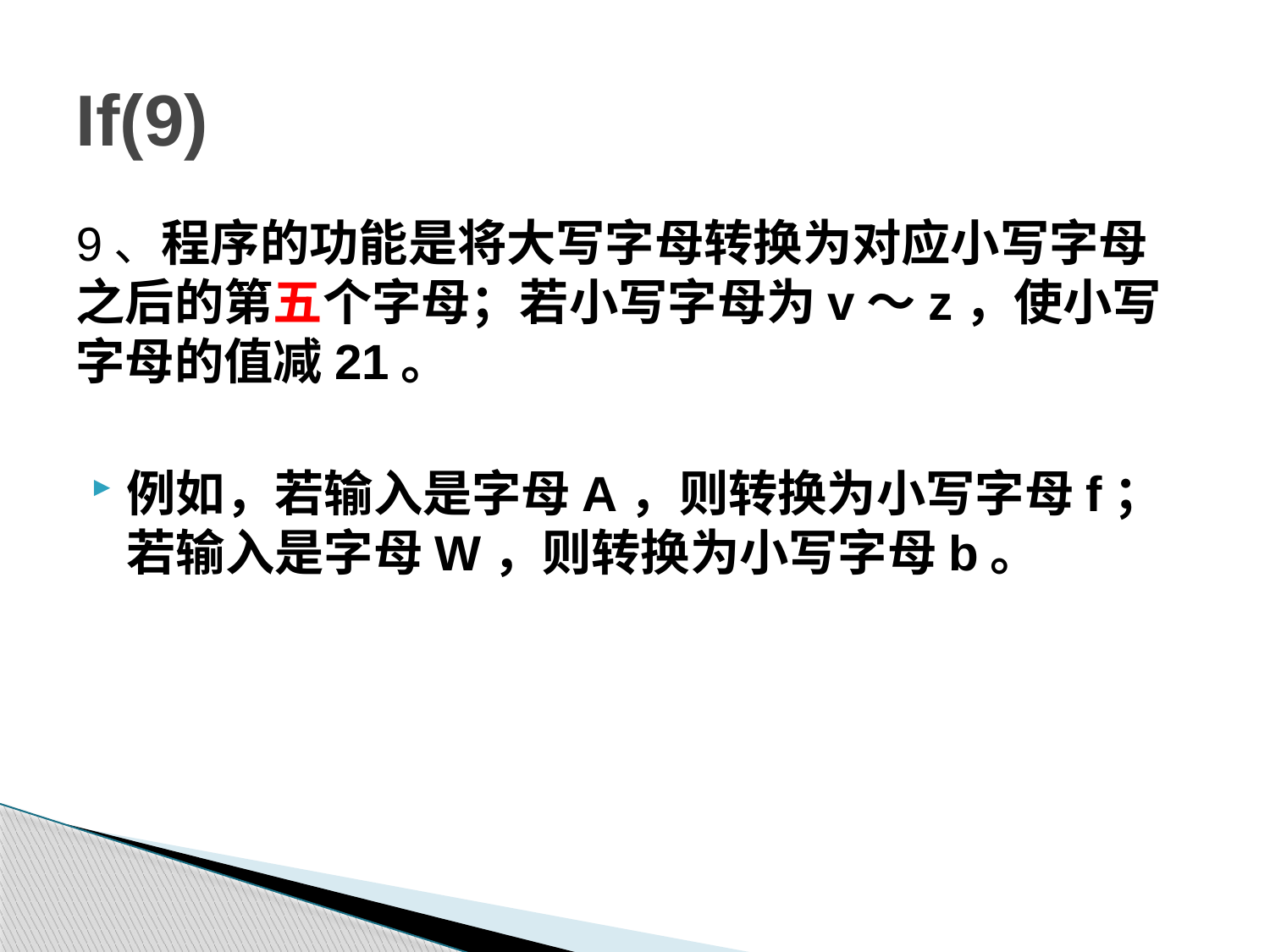

# If(9)
9、程序的功能是将大写字母转换为对应小写字母之后的第五个字母；若小写字母为v～z，使小写字母的值减21。

例如，若输入是字母A，则转换为小写字母f；若输入是字母W，则转换为小写字母b。